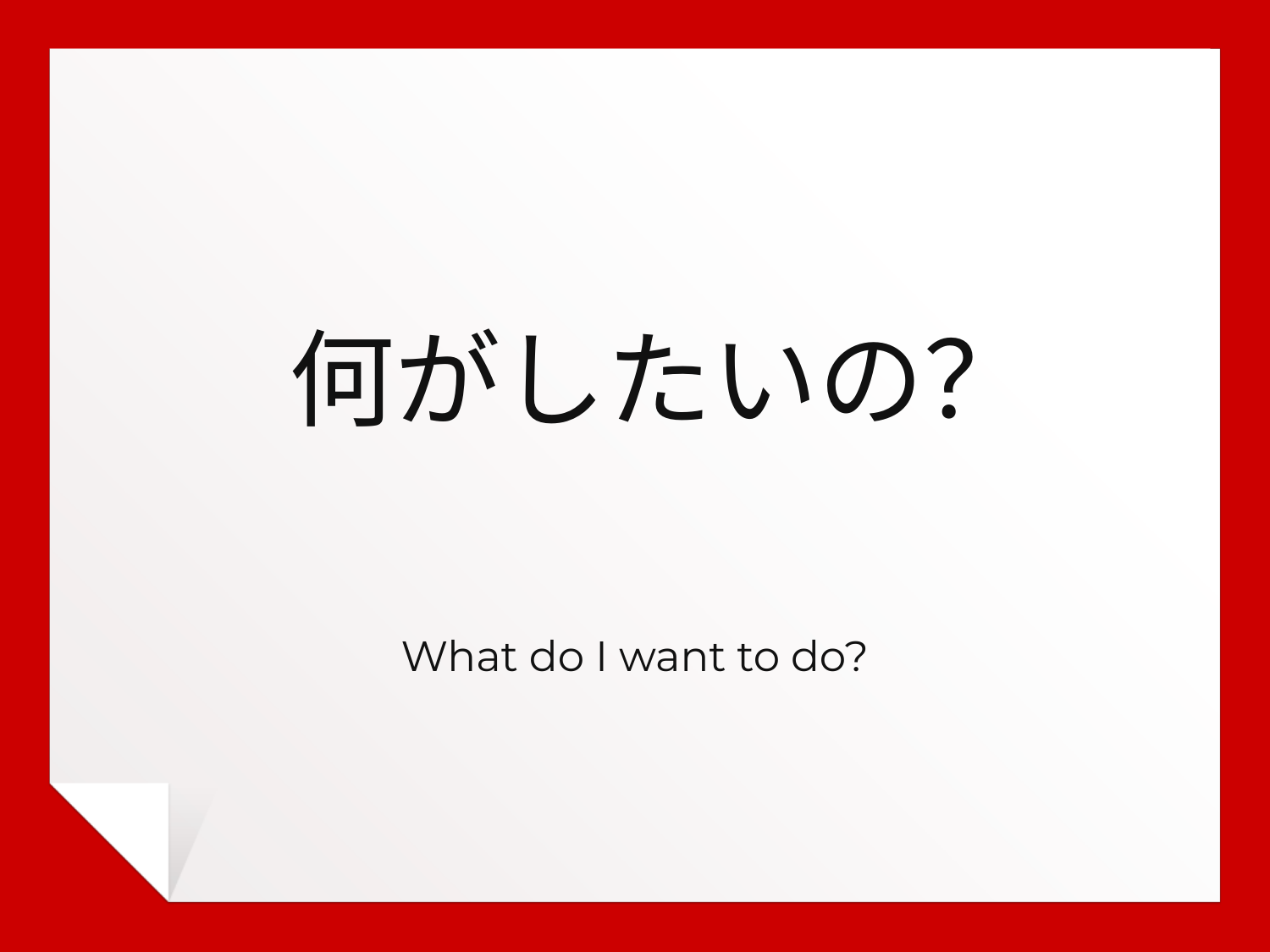

何がしたいの？
What do I want to do?